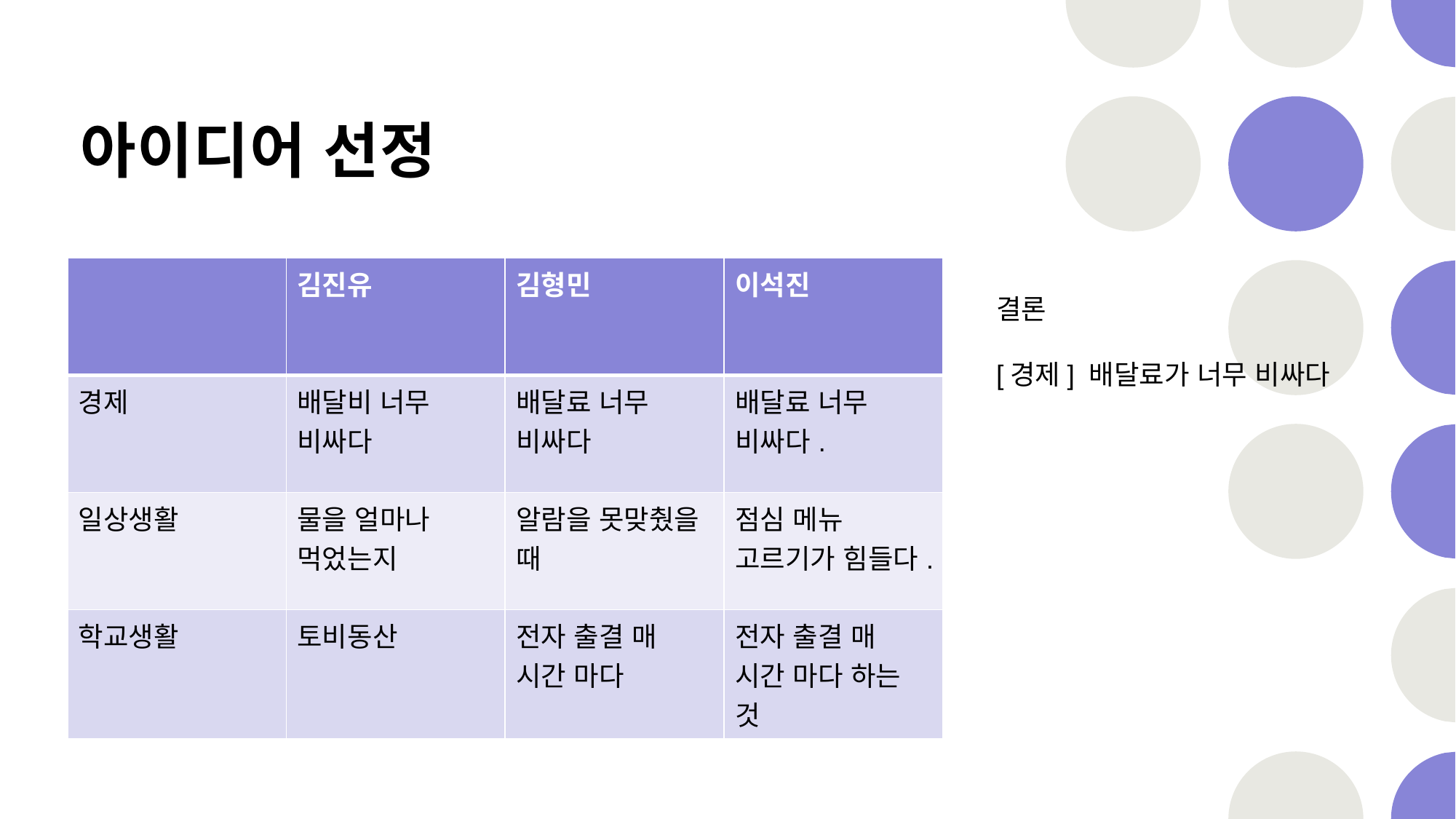

# 아이디어 선정
|  | 김진유 | 김형민 | 이석진 |
| --- | --- | --- | --- |
| 경제 | 배달비 너무 비싸다 | 배달료 너무 비싸다 | 배달료 너무 비싸다. |
| 일상생활 | 물을 얼마나 먹었는지 | 알람을 못맞췄을 때 | 점심 메뉴 고르기가 힘들다. |
| 학교생활 | 토비동산 | 전자 출결 매 시간 마다 | 전자 출결 매 시간 마다 하는 것 |
결론

[경제] 배달료가 너무 비싸다